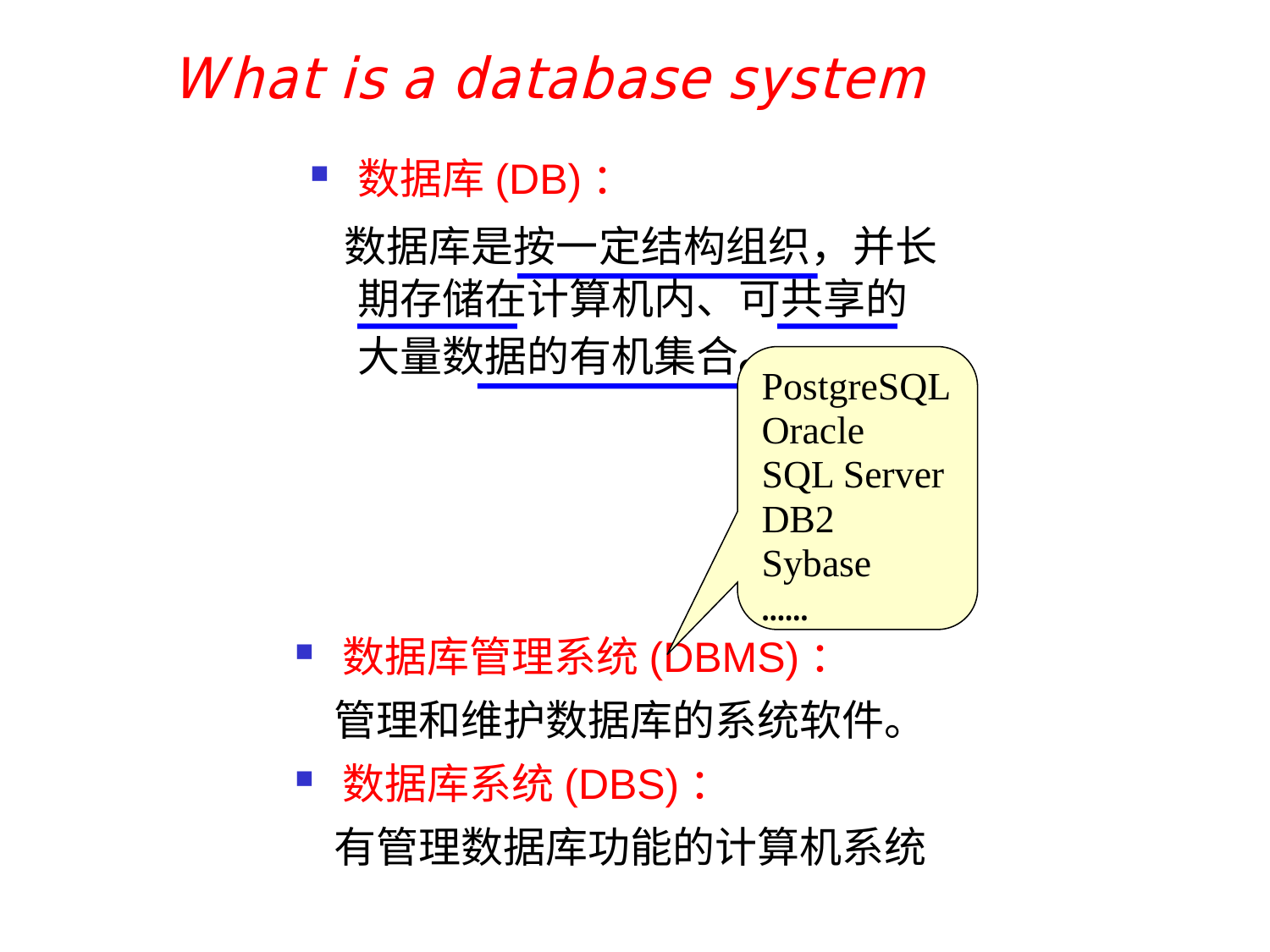

# What is a database system
数据库(DB)：
  数据库是按一定结构组织，并长期存储在计算机内、可共享的大量数据的有机集合。

PostgreSQL
Oracle
SQL Server
DB2
Sybase
……

数据库管理系统(DBMS)：
   管理和维护数据库的系统软件。
数据库系统(DBS)：
   有管理数据库功能的计算机系统